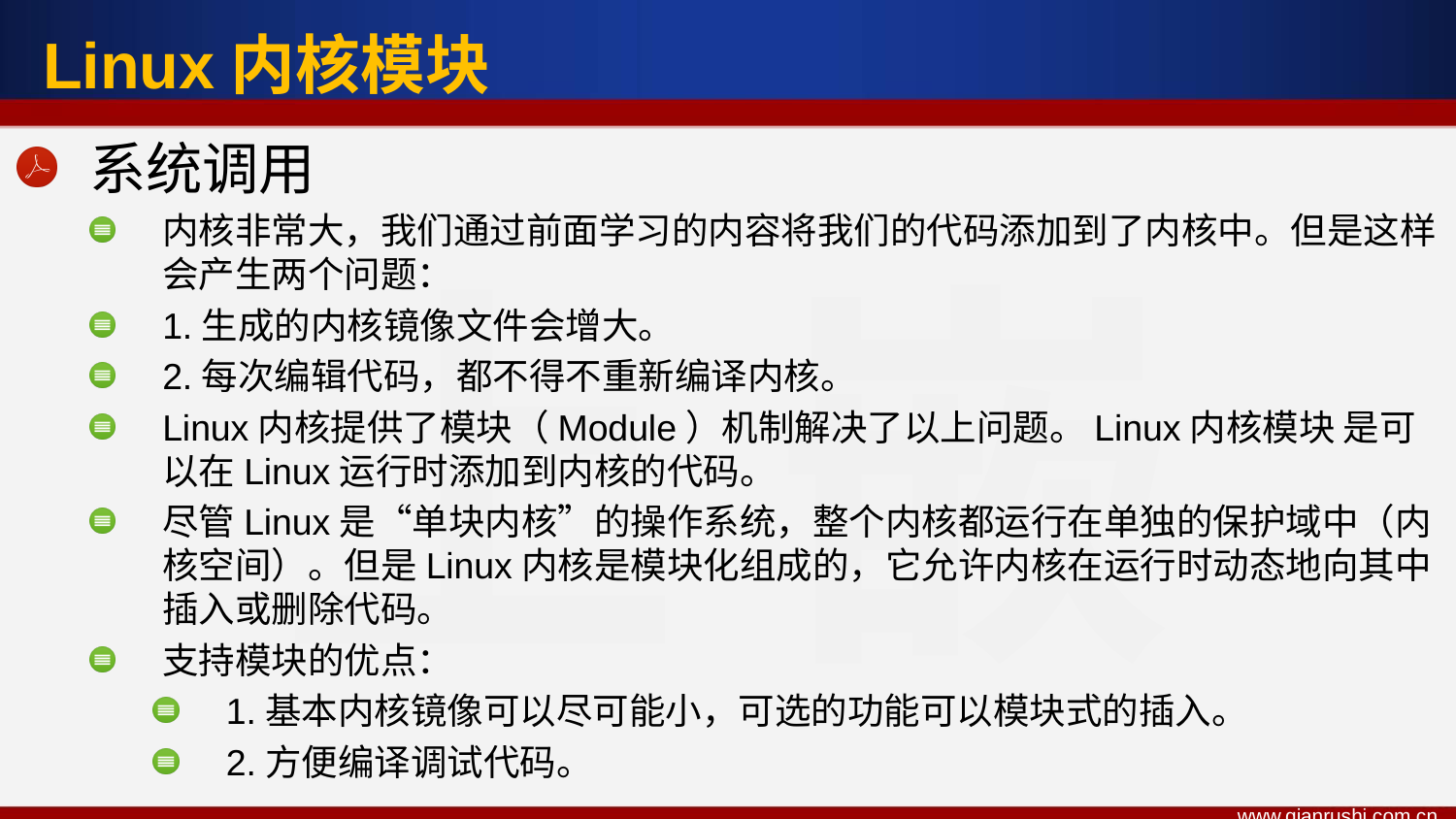

Linux内核模块
系统调用
内核非常大，我们通过前面学习的内容将我们的代码添加到了内核中。但是这样会产生两个问题：
1.生成的内核镜像文件会增大。
2.每次编辑代码，都不得不重新编译内核。
Linux内核提供了模块（Module）机制解决了以上问题。Linux内核模块 是可以在Linux运行时添加到内核的代码。
尽管Linux是“单块内核”的操作系统，整个内核都运行在单独的保护域中（内核空间）。但是Linux内核是模块化组成的，它允许内核在运行时动态地向其中插入或删除代码。
支持模块的优点：
1.基本内核镜像可以尽可能小，可选的功能可以模块式的插入。
2.方便编译调试代码。